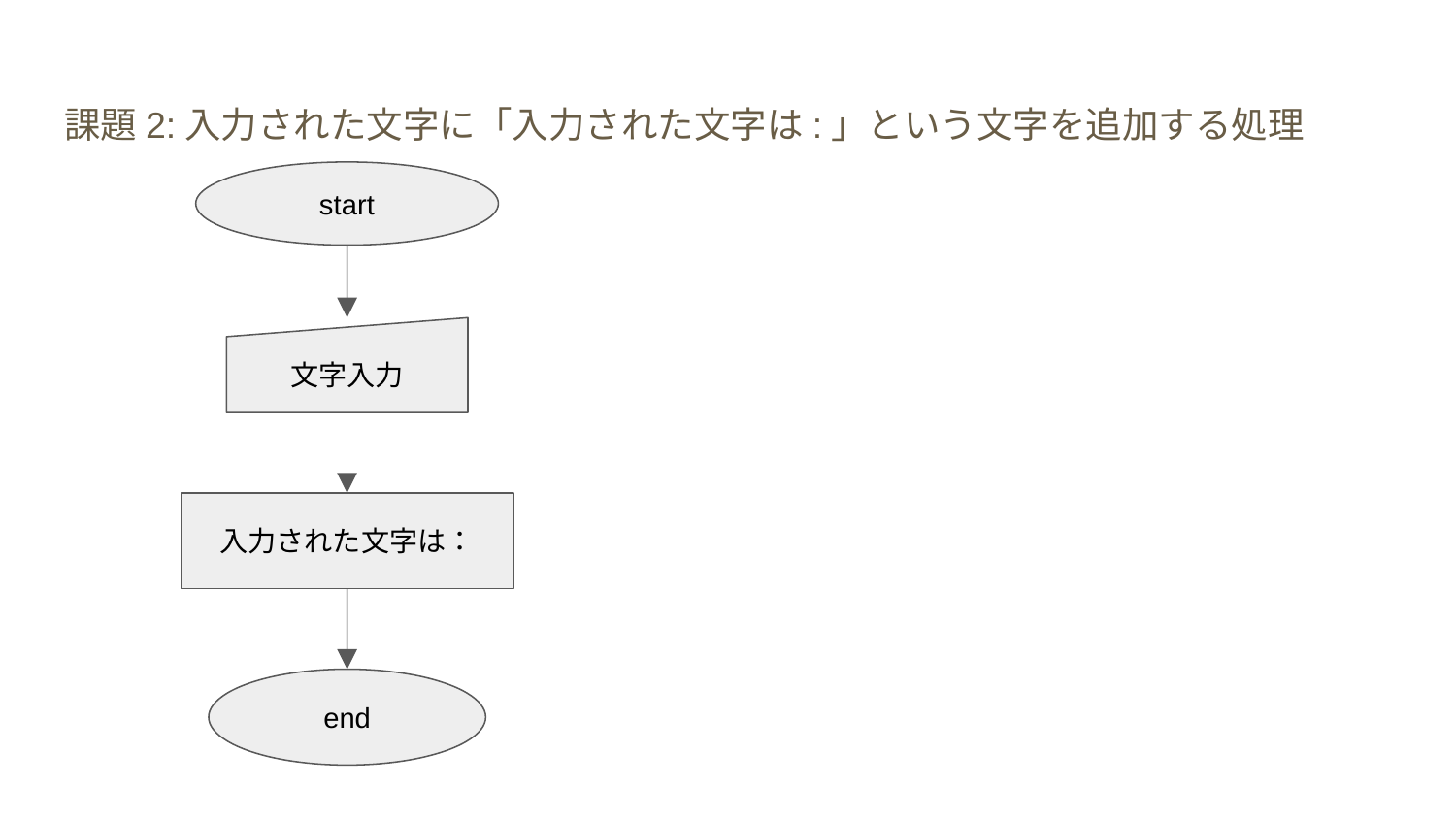

# 課題2:入力された文字に「入力された文字は:」という文字を追加する処理
start
文字入力
入力された文字は：
end